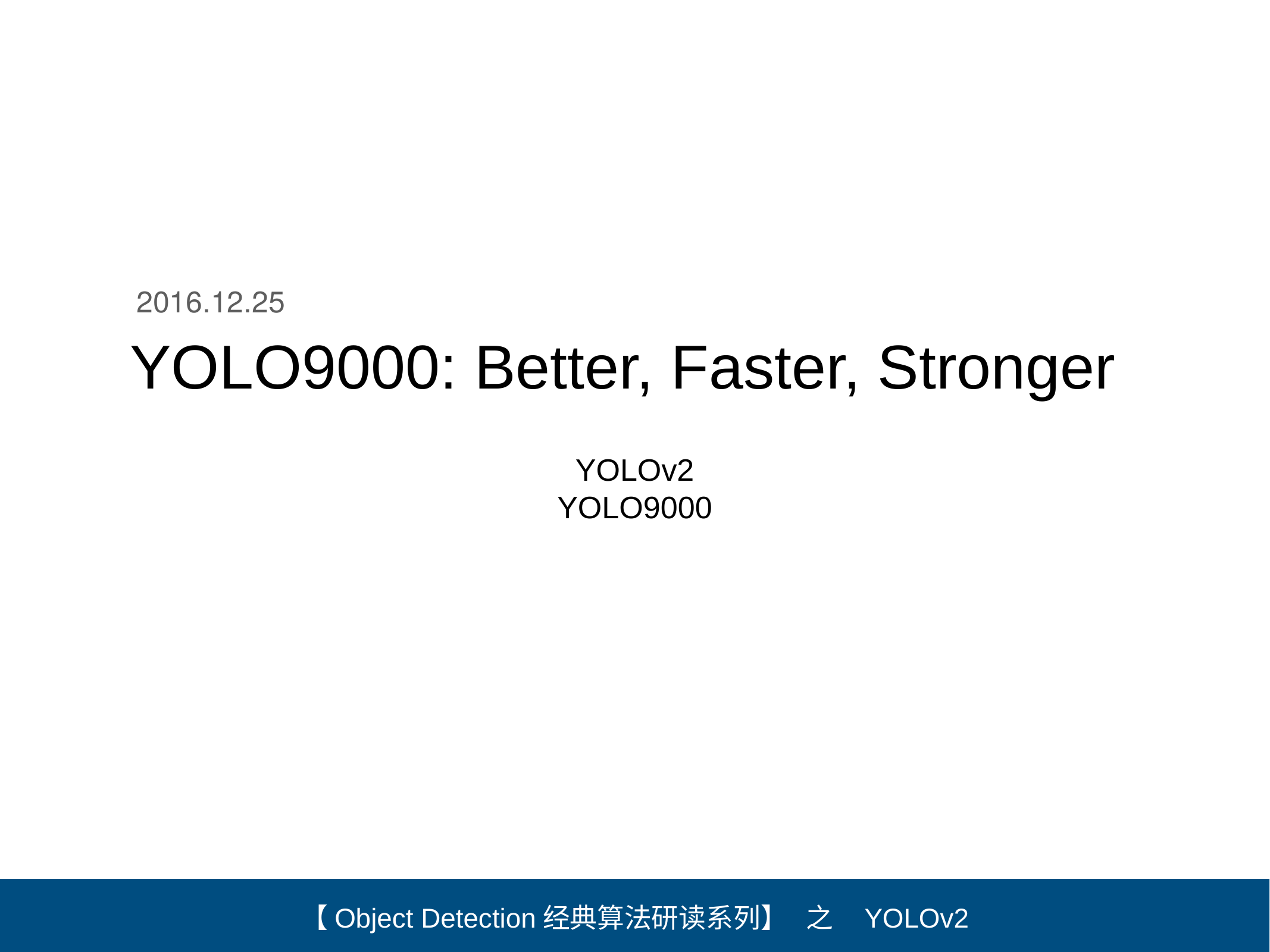

2016.12.25
YOLO9000: Better, Faster, Stronger
# YOLOv2
YOLO9000
【Object Detection经典算法研读系列】   之    YOLOv2